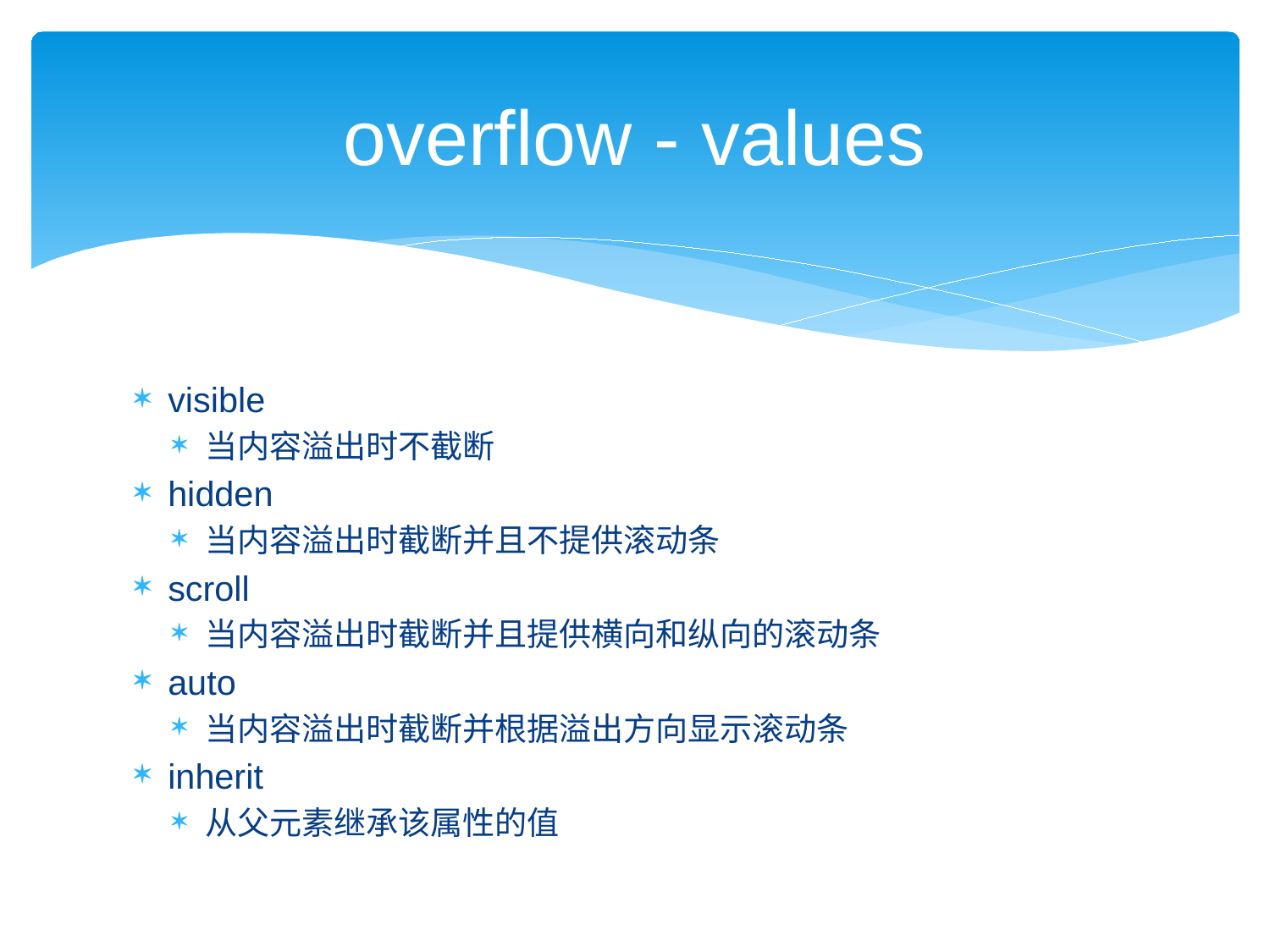

# overflow - values
visible
当内容溢出时不截断
hidden
当内容溢出时截断并且不提供滚动条
scroll
当内容溢出时截断并且提供横向和纵向的滚动条
auto
当内容溢出时截断并根据溢出方向显示滚动条
inherit
从父元素继承该属性的值